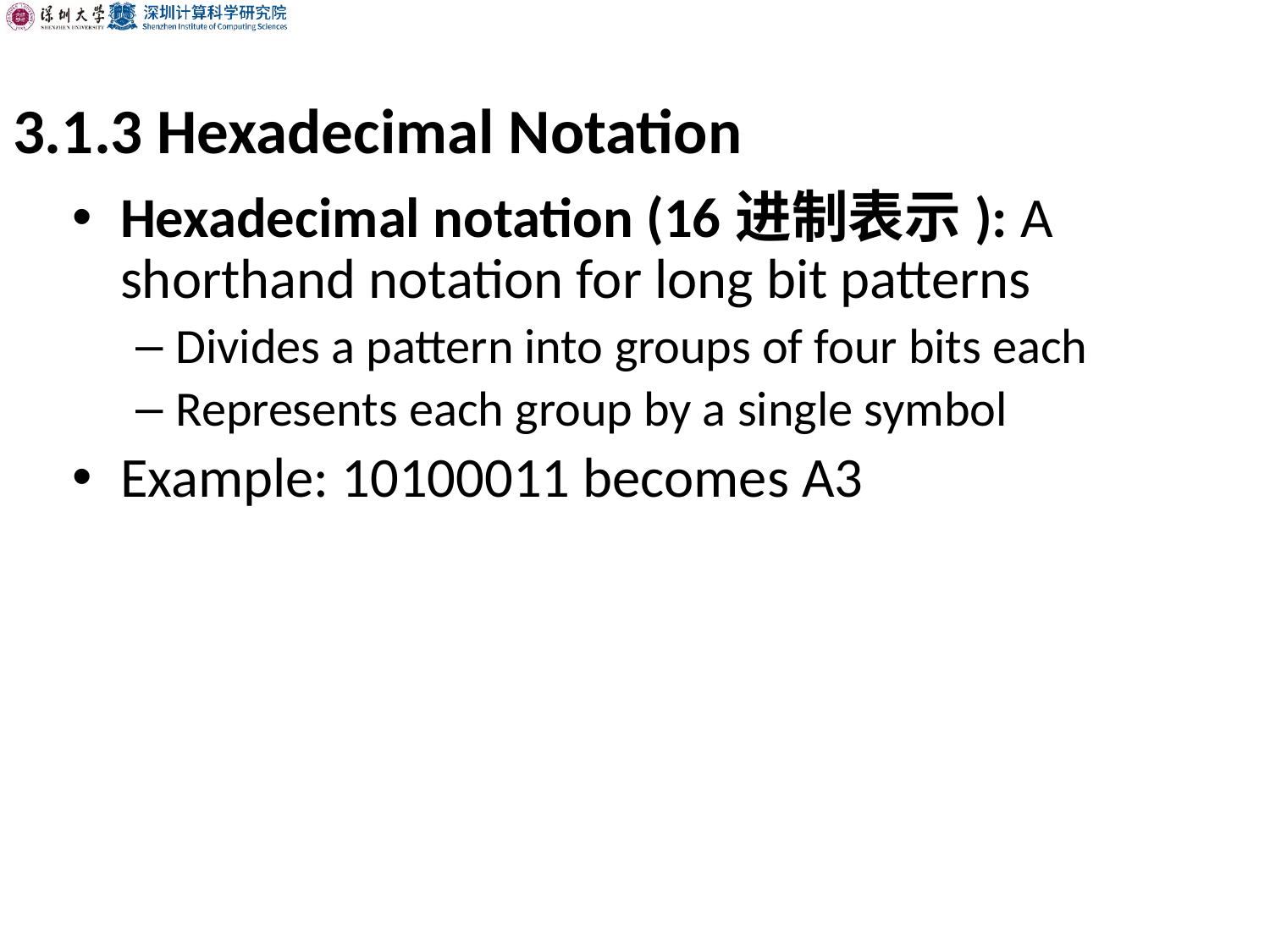

# 3.1.3 Hexadecimal Notation
Hexadecimal notation (16进制表示): A shorthand notation for long bit patterns
Divides a pattern into groups of four bits each
Represents each group by a single symbol
Example: 10100011 becomes A3